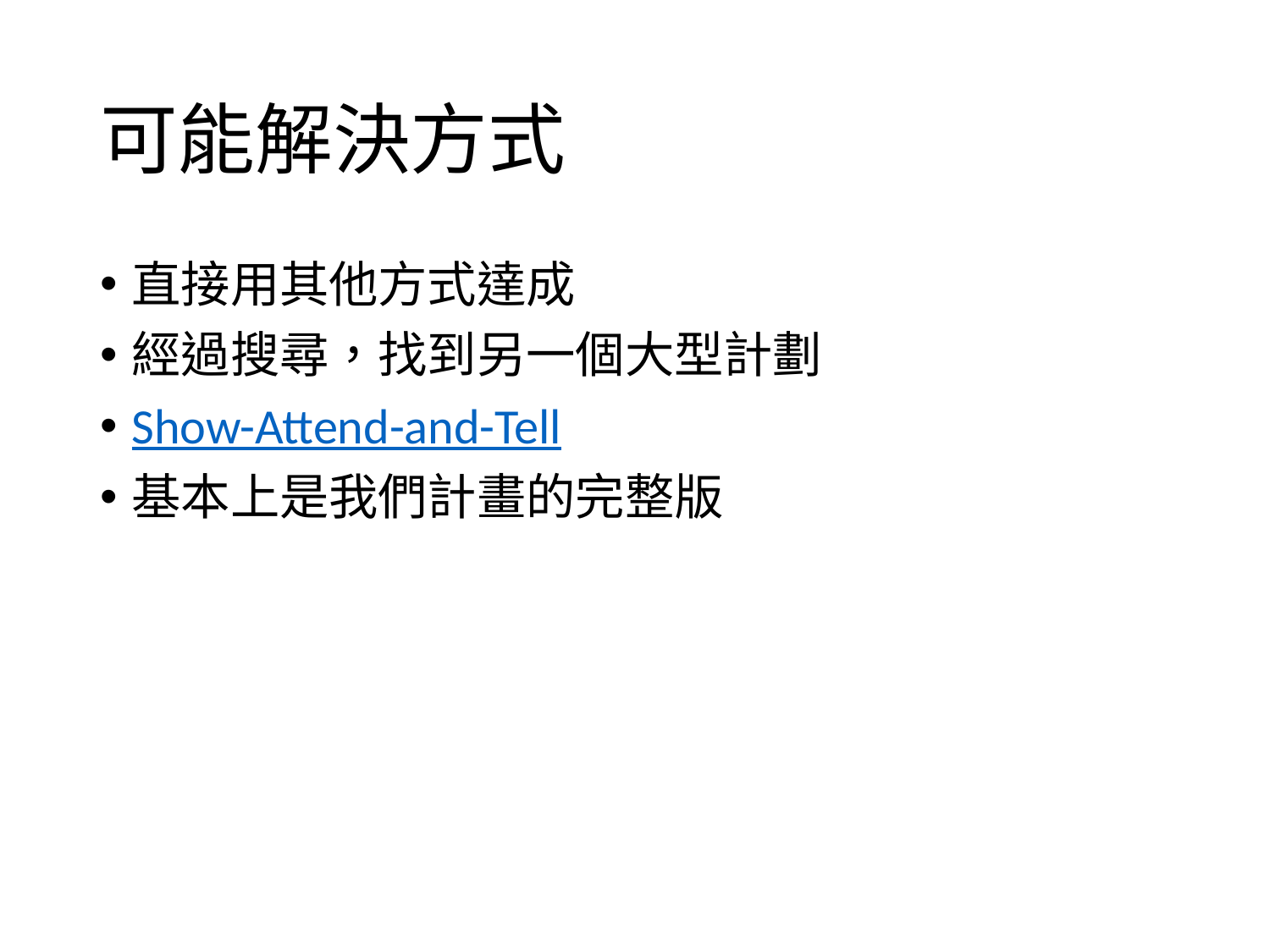

# 可能解決方式
直接用其他方式達成
經過搜尋，找到另一個大型計劃
Show-Attend-and-Tell
基本上是我們計畫的完整版